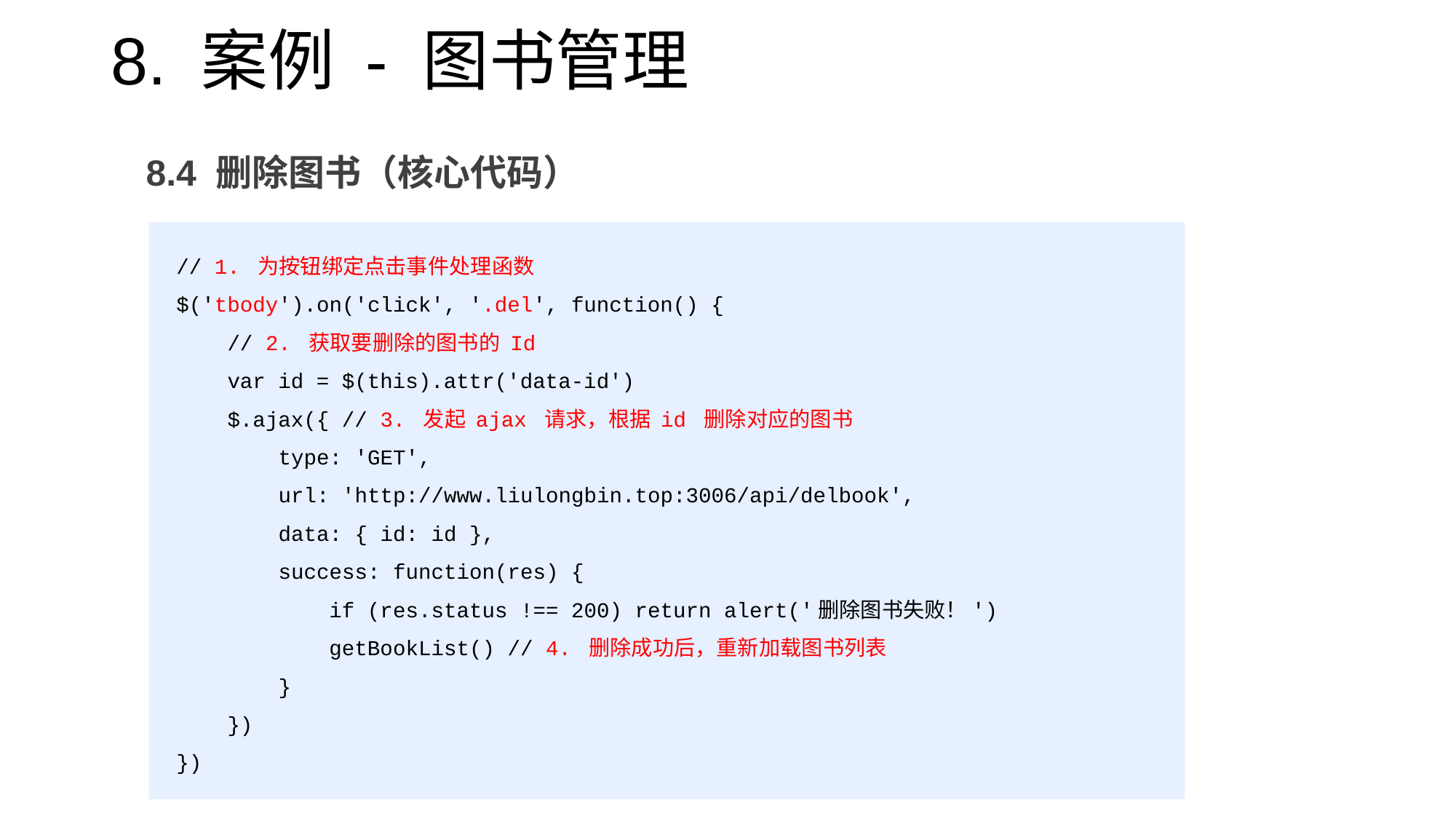

# 8. 案例 - 图书管理
8.4 删除图书（核心代码）

// 1. 为按钮绑定点击事件处理函数
$('tbody').on('click', '.del', function() {
    // 2. 获取要删除的图书的 Id
    var id = $(this).attr('data-id')
    $.ajax({ // 3. 发起 ajax 请求，根据 id 删除对应的图书
        type: 'GET',
        url: 'http://www.liulongbin.top:3006/api/delbook',
        data: { id: id },
        success: function(res) {
            if (res.status !== 200) return alert('删除图书失败！')
            getBookList() // 4. 删除成功后，重新加载图书列表
        }
    })
})